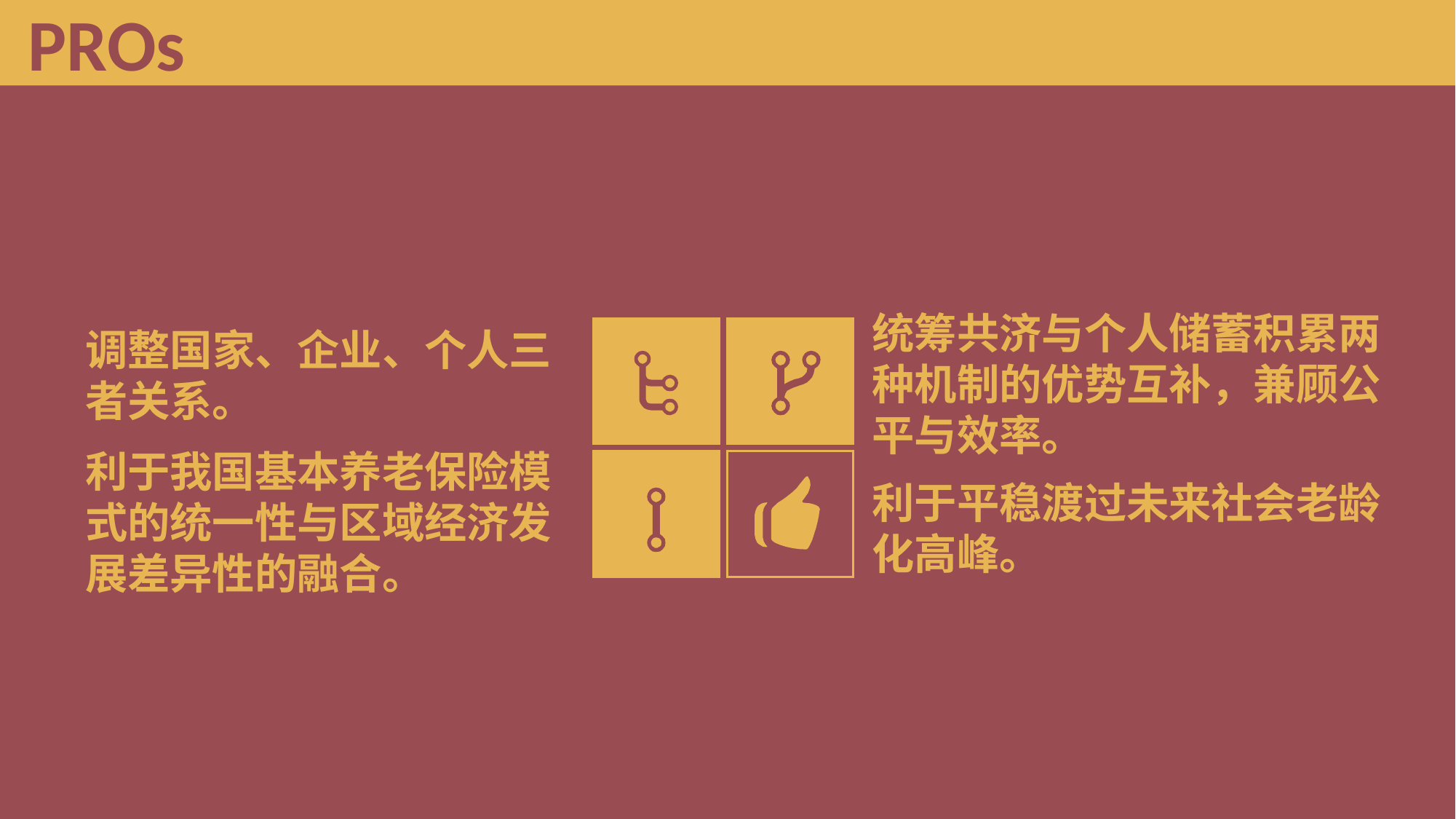

PROs

统筹共济与个人储蓄积累两种机制的优势互补，兼顾公平与效率。

调整国家、企业、个人三者关系。

利于我国基本养老保险模式的统一性与区域经济发展差异性的融合。

利于平稳渡过未来社会老龄化高峰。